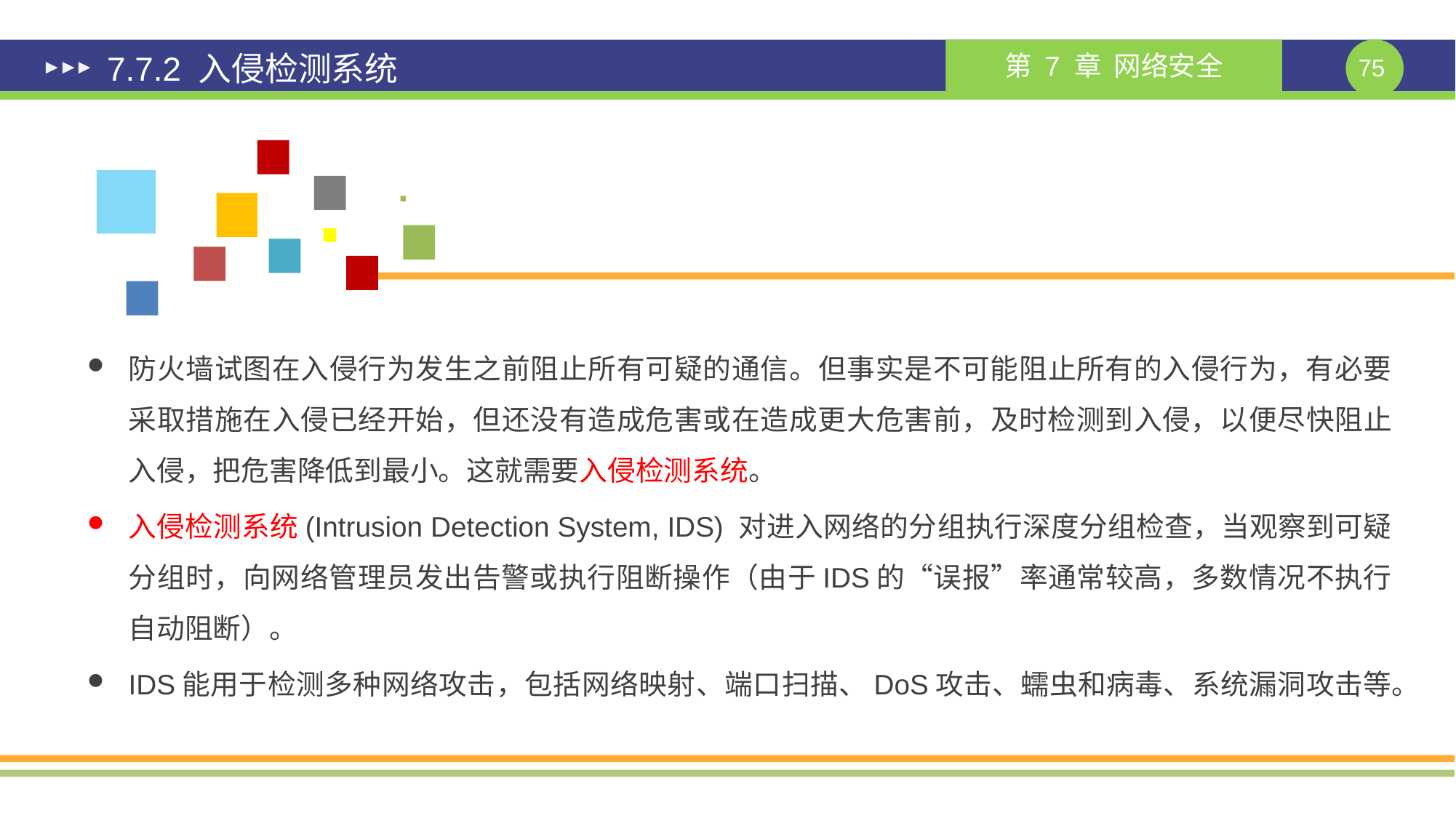

# 7.7.2 入侵检测系统

防火墙试图在入侵行为发生之前阻止所有可疑的通信。但事实是不可能阻止所有的入侵行为，有必要采取措施在入侵已经开始，但还没有造成危害或在造成更大危害前，及时检测到入侵，以便尽快阻止入侵，把危害降低到最小。这就需要入侵检测系统。
入侵检测系统(Intrusion Detection System, IDS) 对进入网络的分组执行深度分组检查，当观察到可疑分组时，向网络管理员发出告警或执行阻断操作（由于IDS的“误报”率通常较高，多数情况不执行自动阻断）。
IDS能用于检测多种网络攻击，包括网络映射、端口扫描、DoS攻击、蠕虫和病毒、系统漏洞攻击等。

课件制作人：谢钧  谢希仁